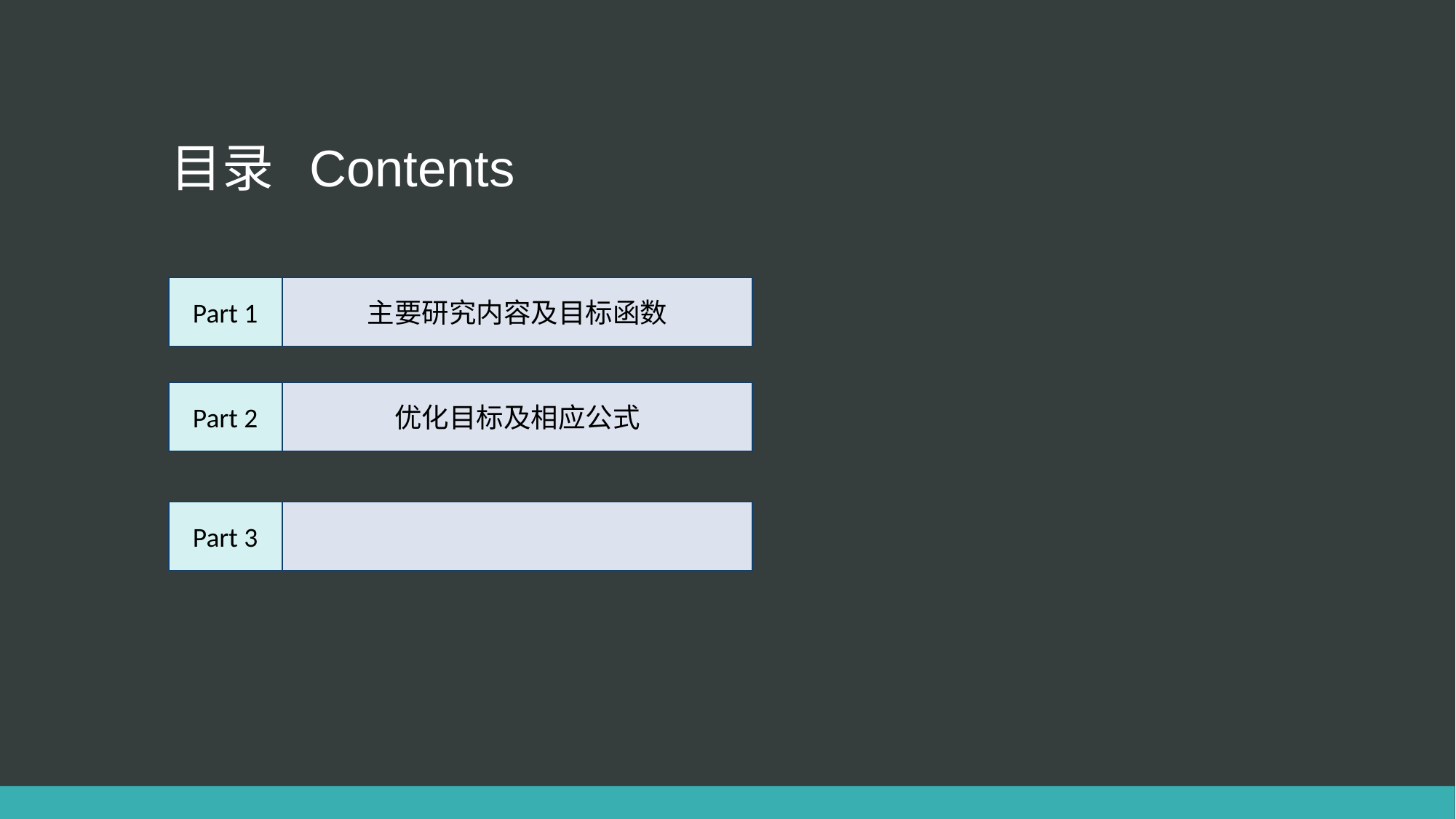

# 目录  Contents
主要研究内容及目标函数
Part 1
优化目标及相应公式
Part 2
Part 3